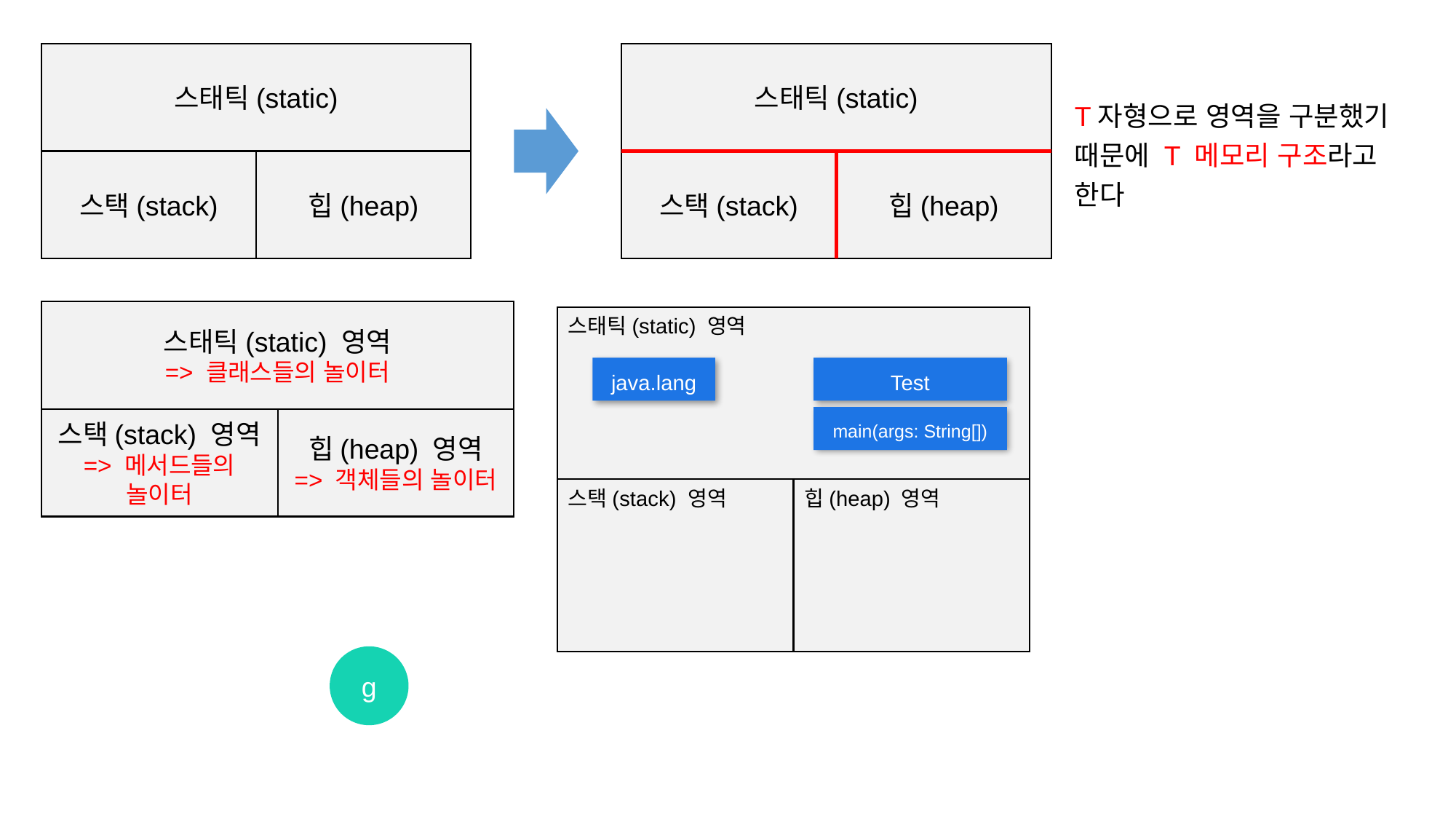

스태틱(static)
스태틱(static)
T자형으로 영역을 구분했기 때문에 T 메모리 구조라고 한다

스택(stack)
힙(heap)
스택(stack)
힙(heap)
스태틱(static) 영역
=> 클래스들의 놀이터
스태틱(static) 영역
java.lang
Test
main(args: String[])
스택(stack) 영역
=> 메서드들의 놀이터
힙(heap) 영역
=> 객체들의 놀이터
스택(stack) 영역
힙(heap) 영역
g